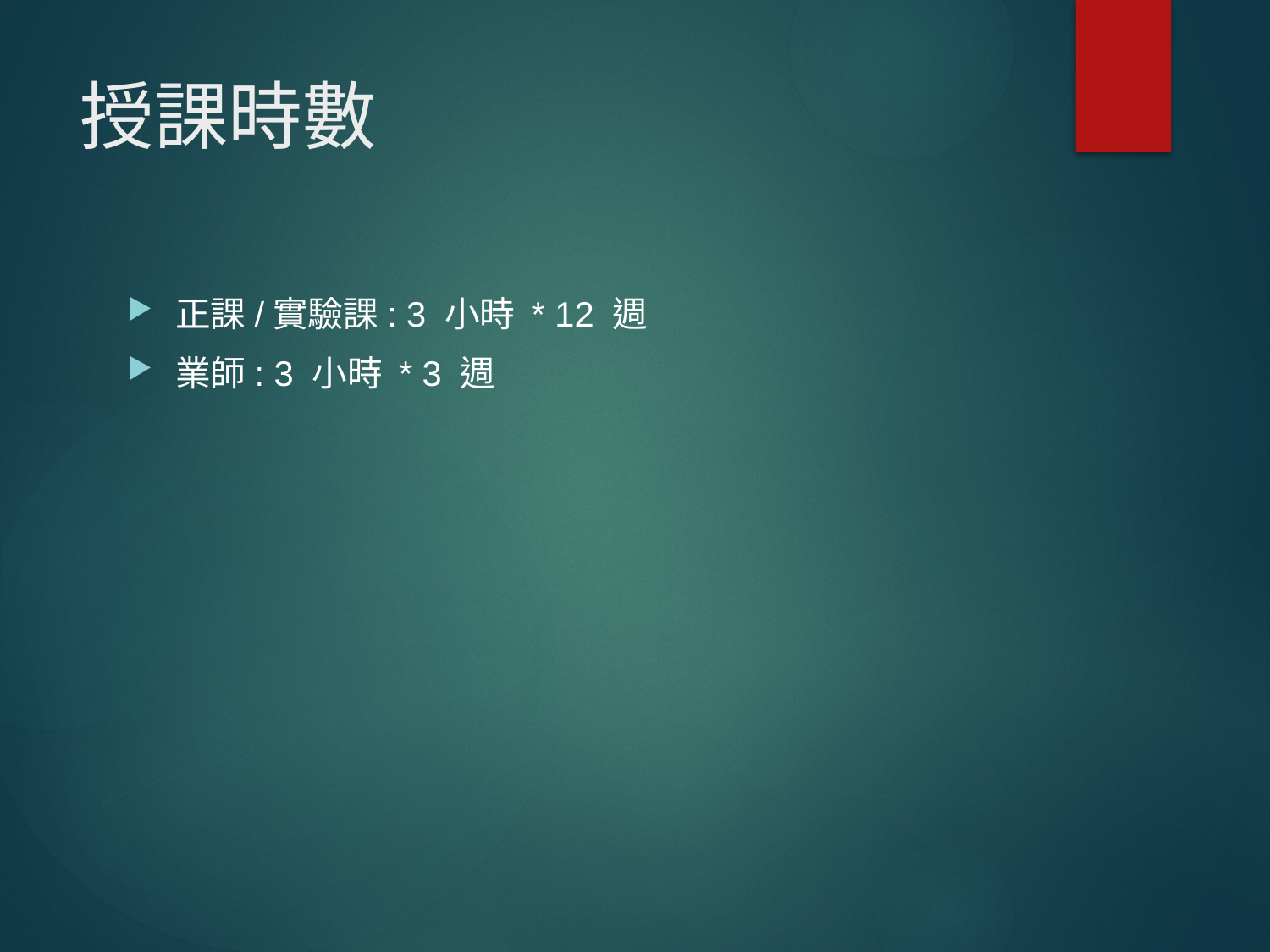

# 授課時數
正課/實驗課: 3 小時 * 12 週
業師: 3 小時 * 3 週